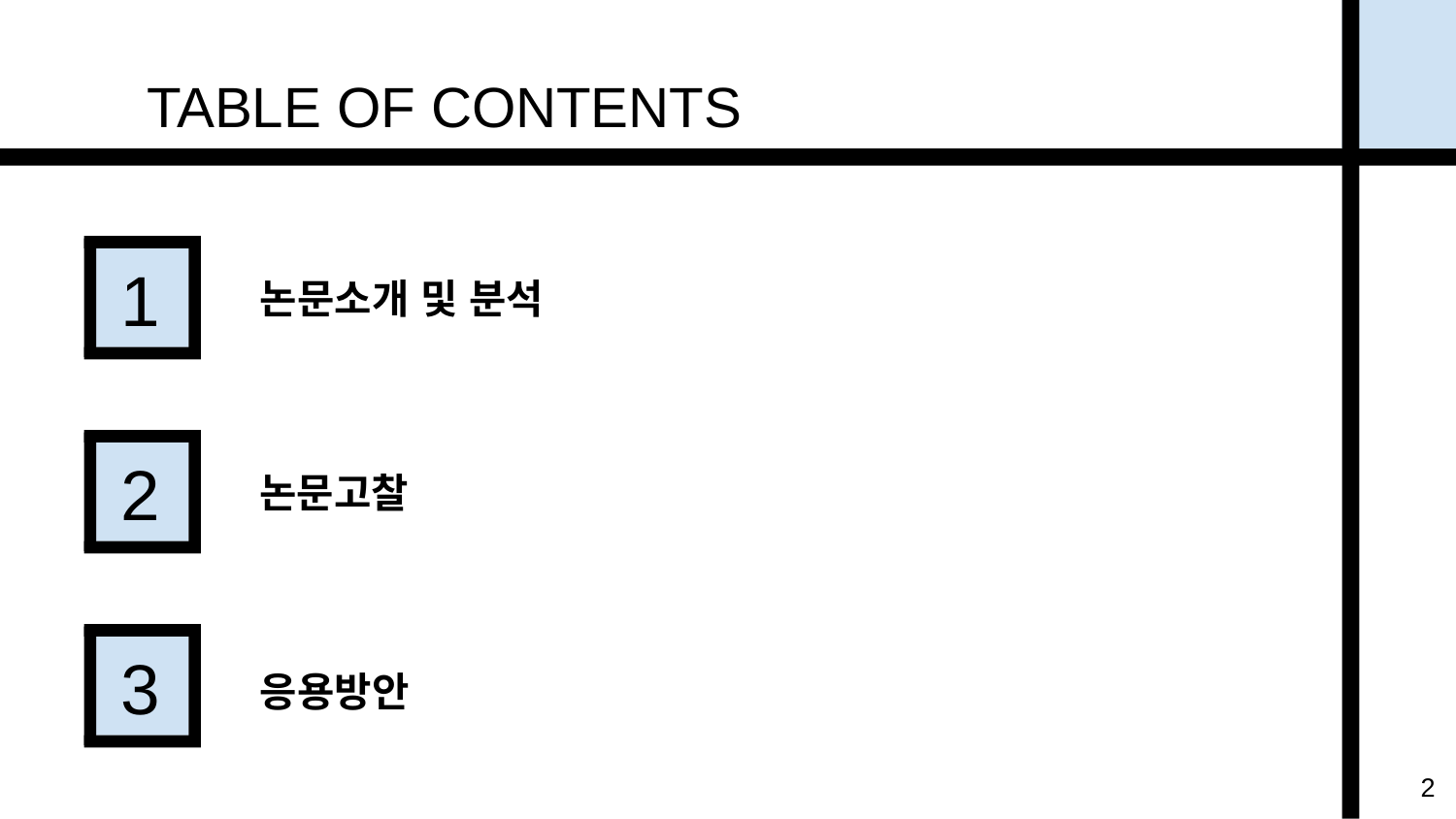

# TABLE OF CONTENTS

1
논문소개 및 분석

2
논문고찰

3
응용방안
2